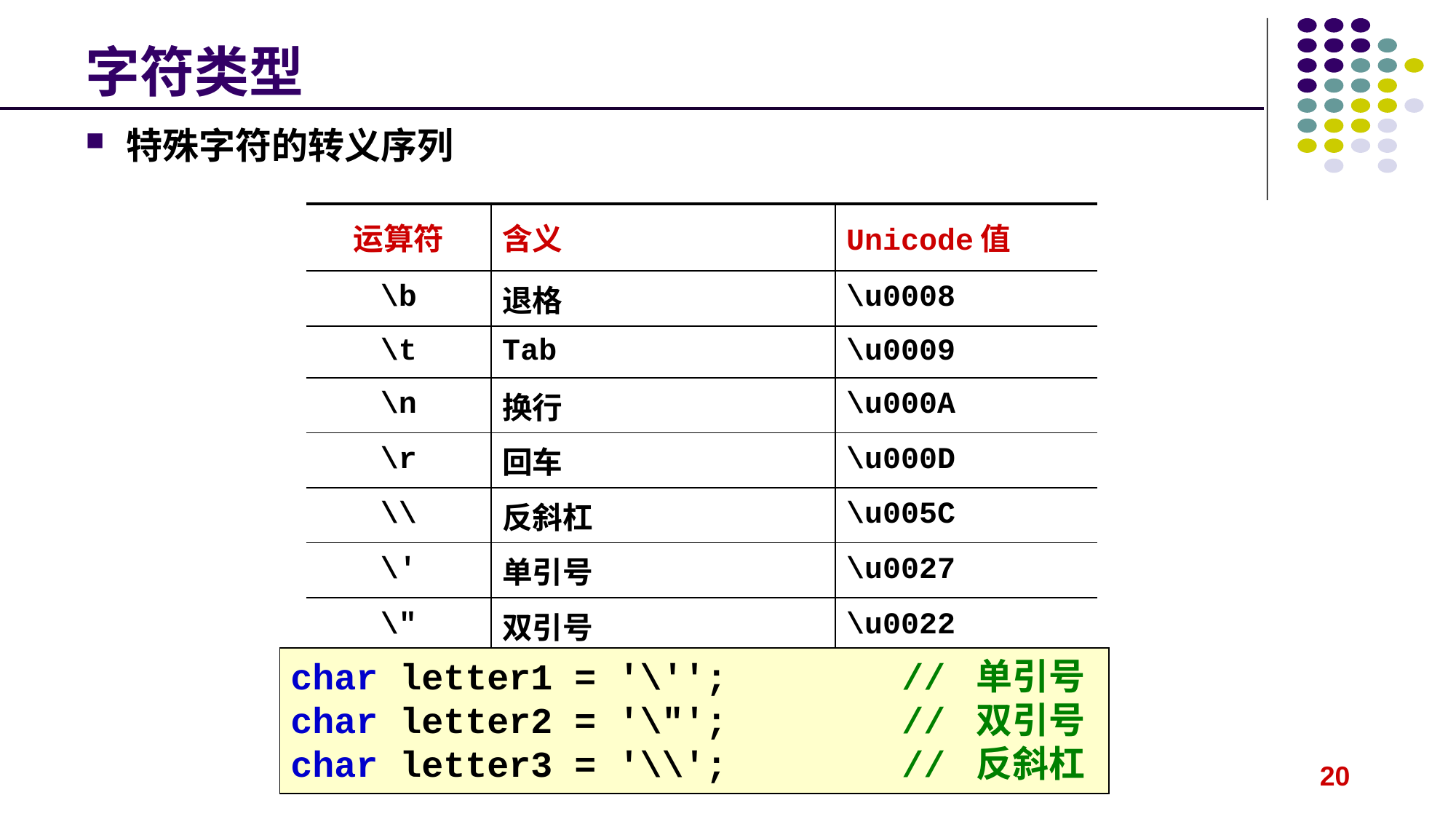

# 字符类型
特殊字符的转义序列
| 运算符 | 含义 | Unicode值 |
| --- | --- | --- |
| \b | 退格 | \u0008 |
| \t | Tab | \u0009 |
| \n | 换行 | \u000A |
| \r | 回车 | \u000D |
| \\ | 反斜杠 | \u005C |
| \' | 单引号 | \u0027 |
| \" | 双引号 | \u0022 |
char letter1 = '\'';        // 单引号
char letter2 = '\"';        // 双引号
char letter3 = '\\';        // 反斜杠